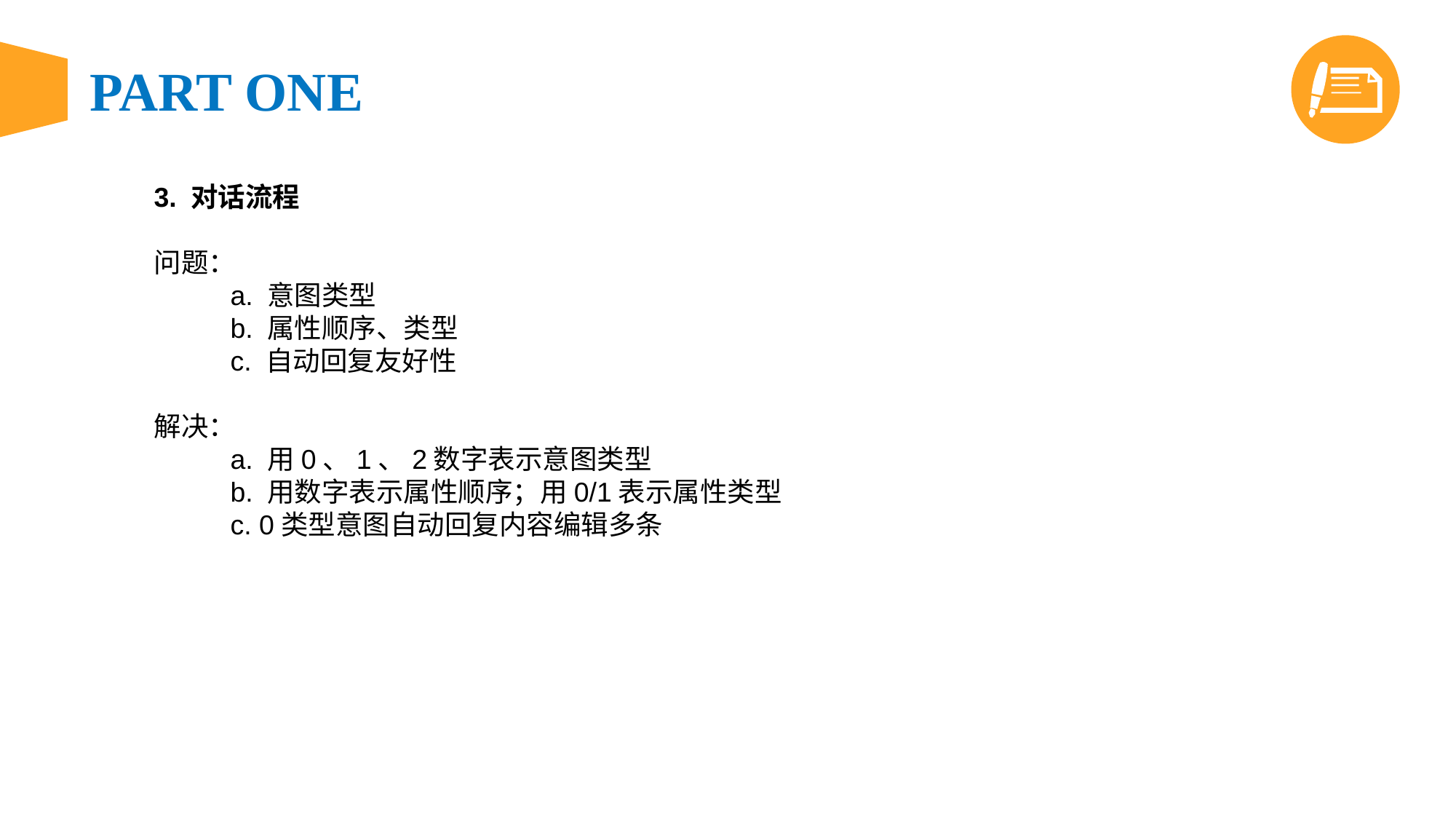

3. 对话流程

问题：
          a. 意图类型
          b. 属性顺序、类型
          c. 自动回复友好性

解决：
          a. 用0、1、2数字表示意图类型
          b. 用数字表示属性顺序；用0/1表示属性类型
          c. 0类型意图自动回复内容编辑多条